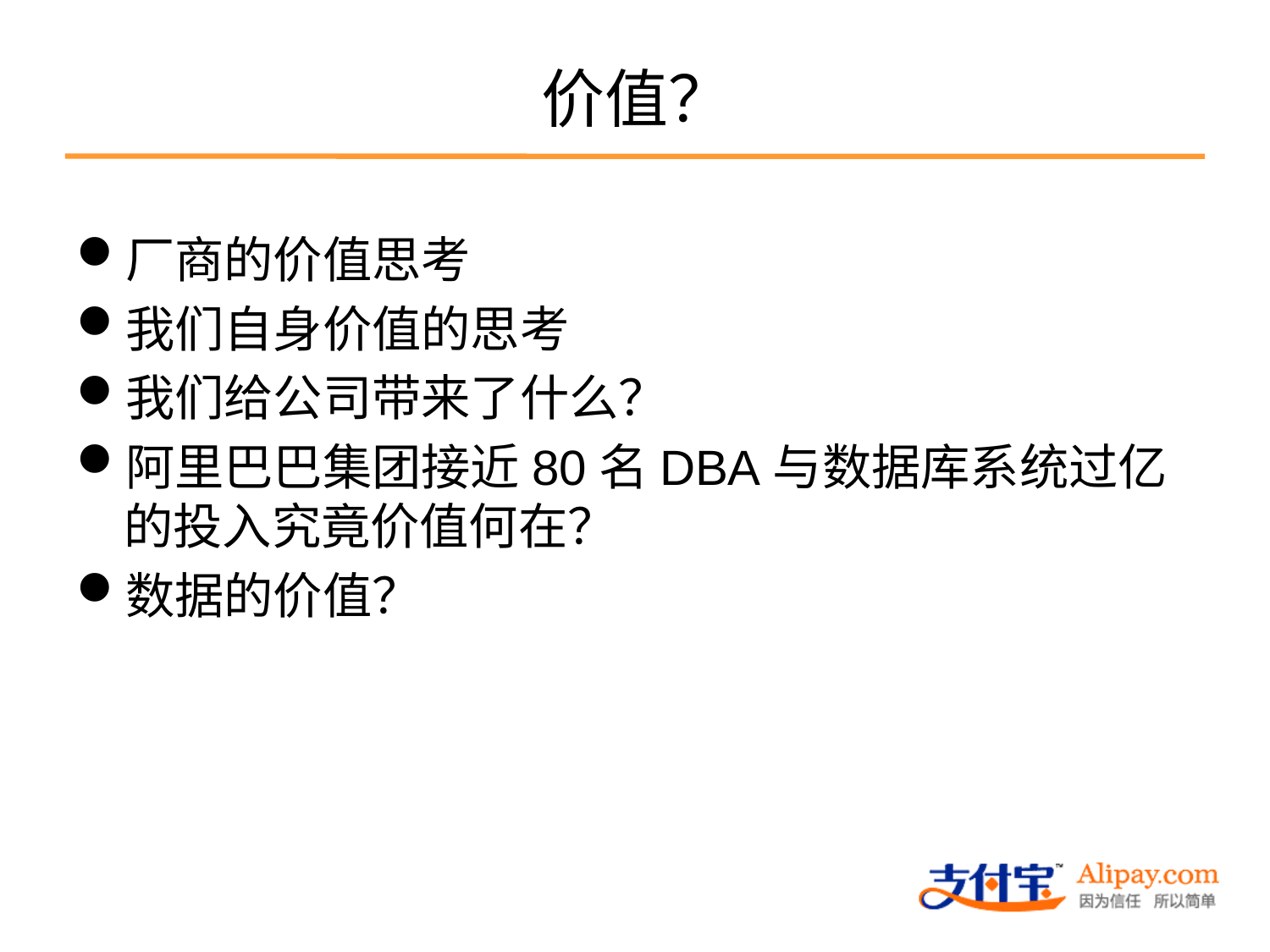

# 价值？
厂商的价值思考
我们自身价值的思考
我们给公司带来了什么？
阿里巴巴集团接近80名DBA与数据库系统过亿的投入究竟价值何在？
数据的价值？